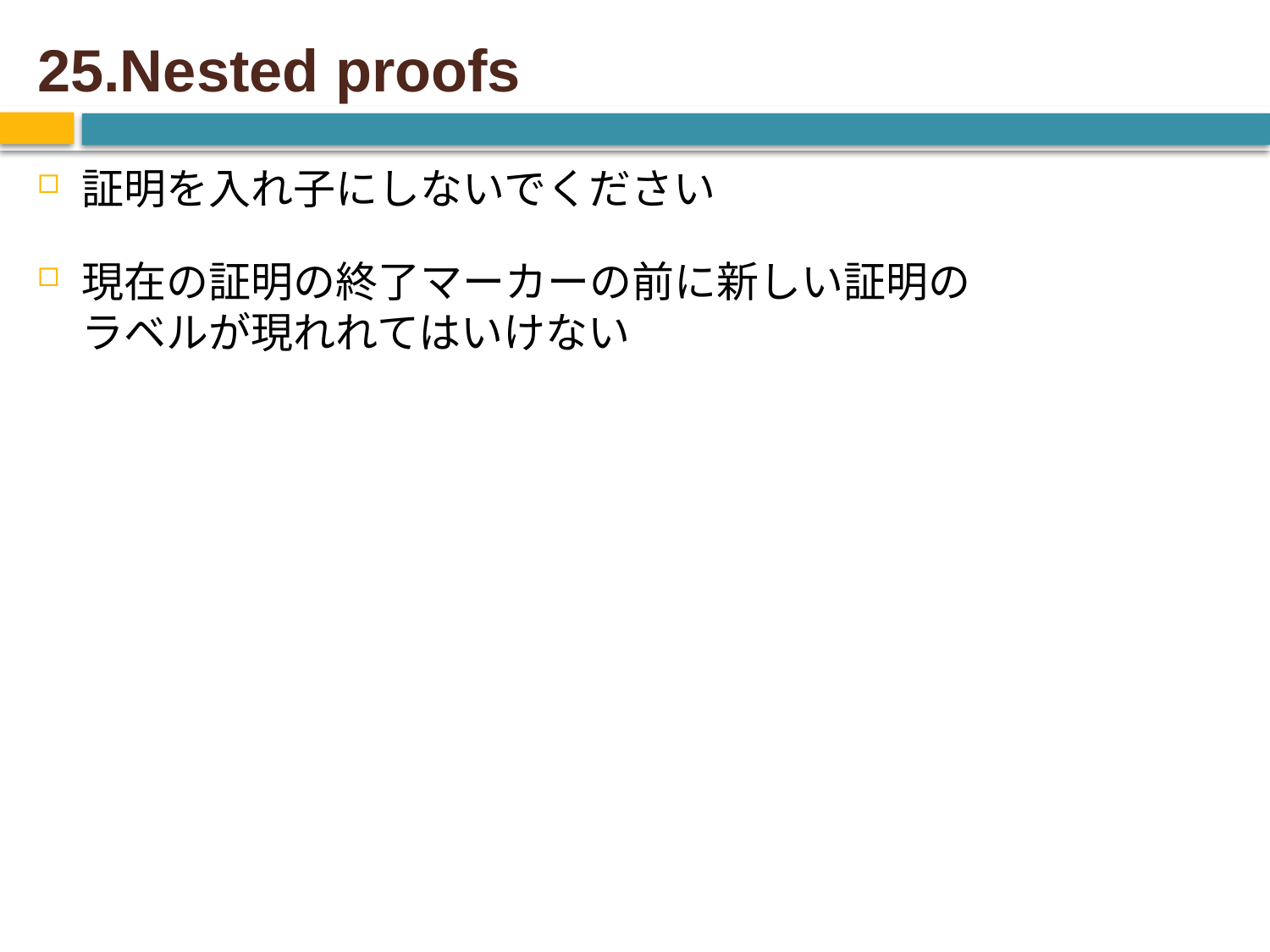

# 25.Nested proofs
証明を入れ子にしないでください
現在の証明の終了マーカーの前に新しい証明の
ラベルが現れれてはいけない